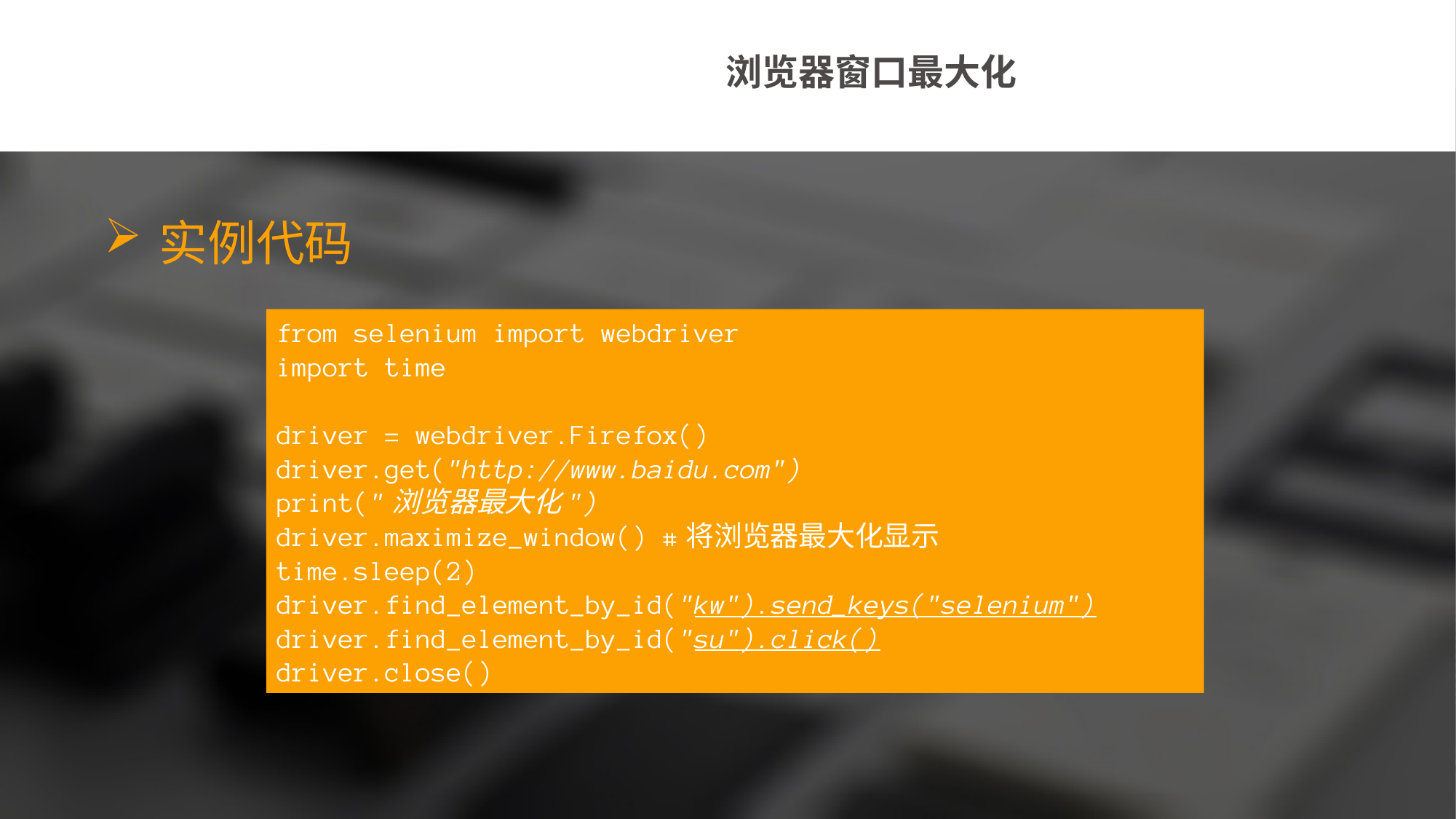

浏览器窗口最大化
实例代码
from selenium import webdriver
import time

driver = webdriver.Firefox()
driver.get("http://www.baidu.com")
print("浏览器最大化")
driver.maximize_window() #将浏览器最大化显示
time.sleep(2)
driver.find_element_by_id("kw").send_keys("selenium")
driver.find_element_by_id("su").click()
driver.close()